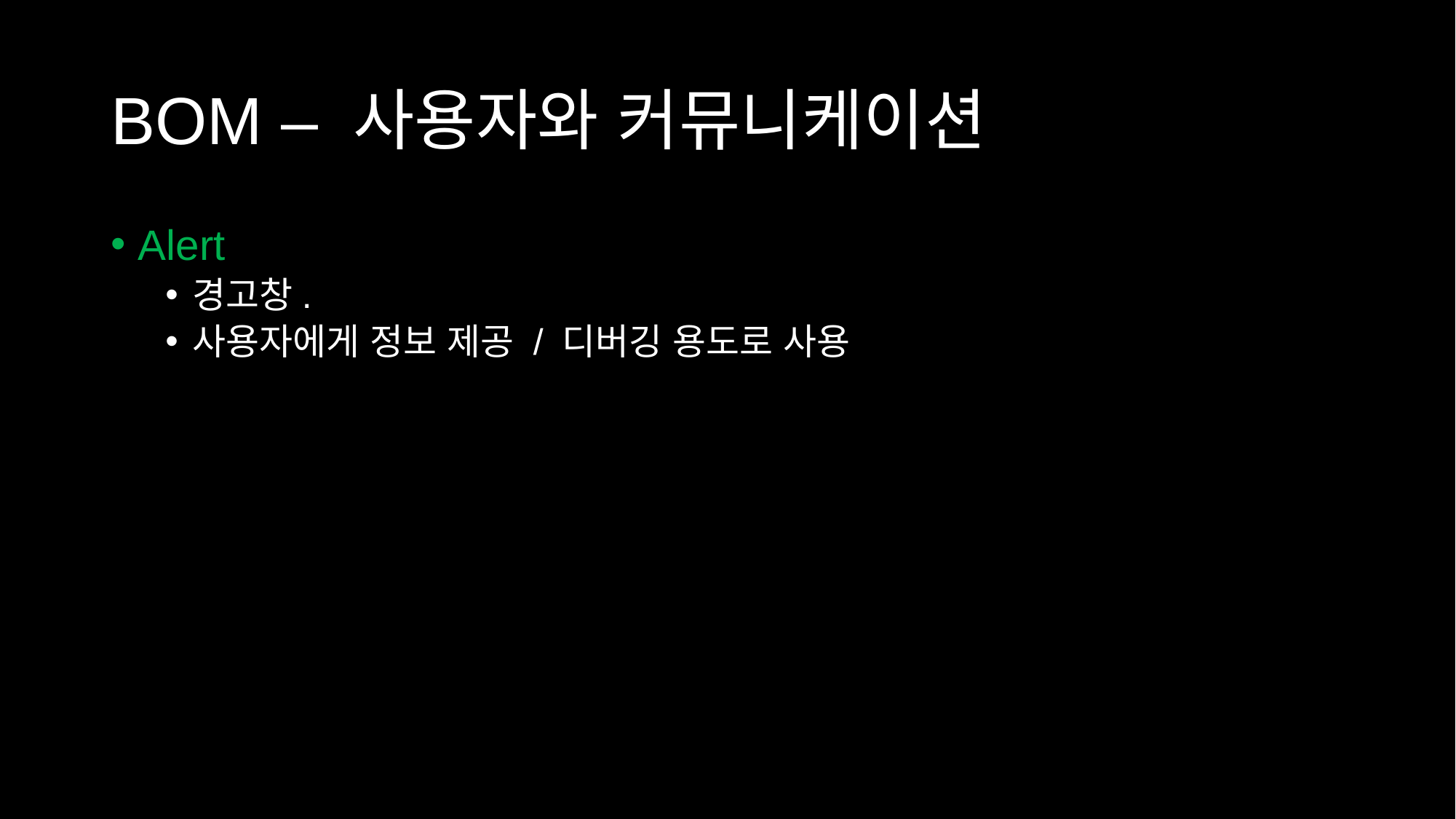

# BOM – 사용자와 커뮤니케이션
Alert
경고창.
사용자에게 정보 제공 / 디버깅 용도로 사용